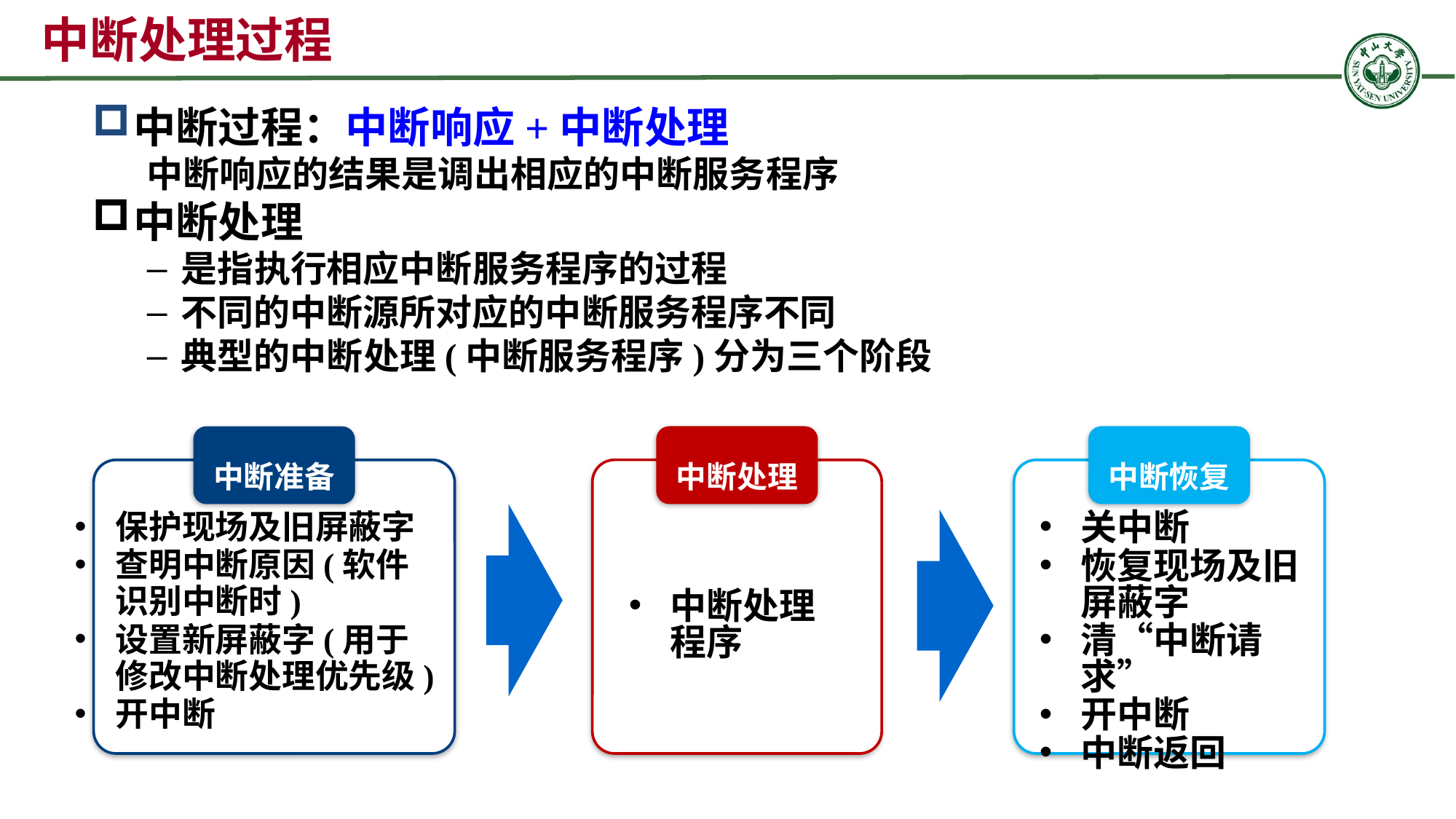

中断处理过程
中断过程：中断响应+中断处理
中断响应的结果是调出相应的中断服务程序
中断处理
是指执行相应中断服务程序的过程
不同的中断源所对应的中断服务程序不同
典型的中断处理(中断服务程序)分为三个阶段

中断处理

中断处理程序
中断恢复

关中断
恢复现场及旧屏蔽字
清“中断请求”
开中断
中断返回
中断准备

保护现场及旧屏蔽字
查明中断原因(软件识别中断时)
设置新屏蔽字(用于修改中断处理优先级)
开中断